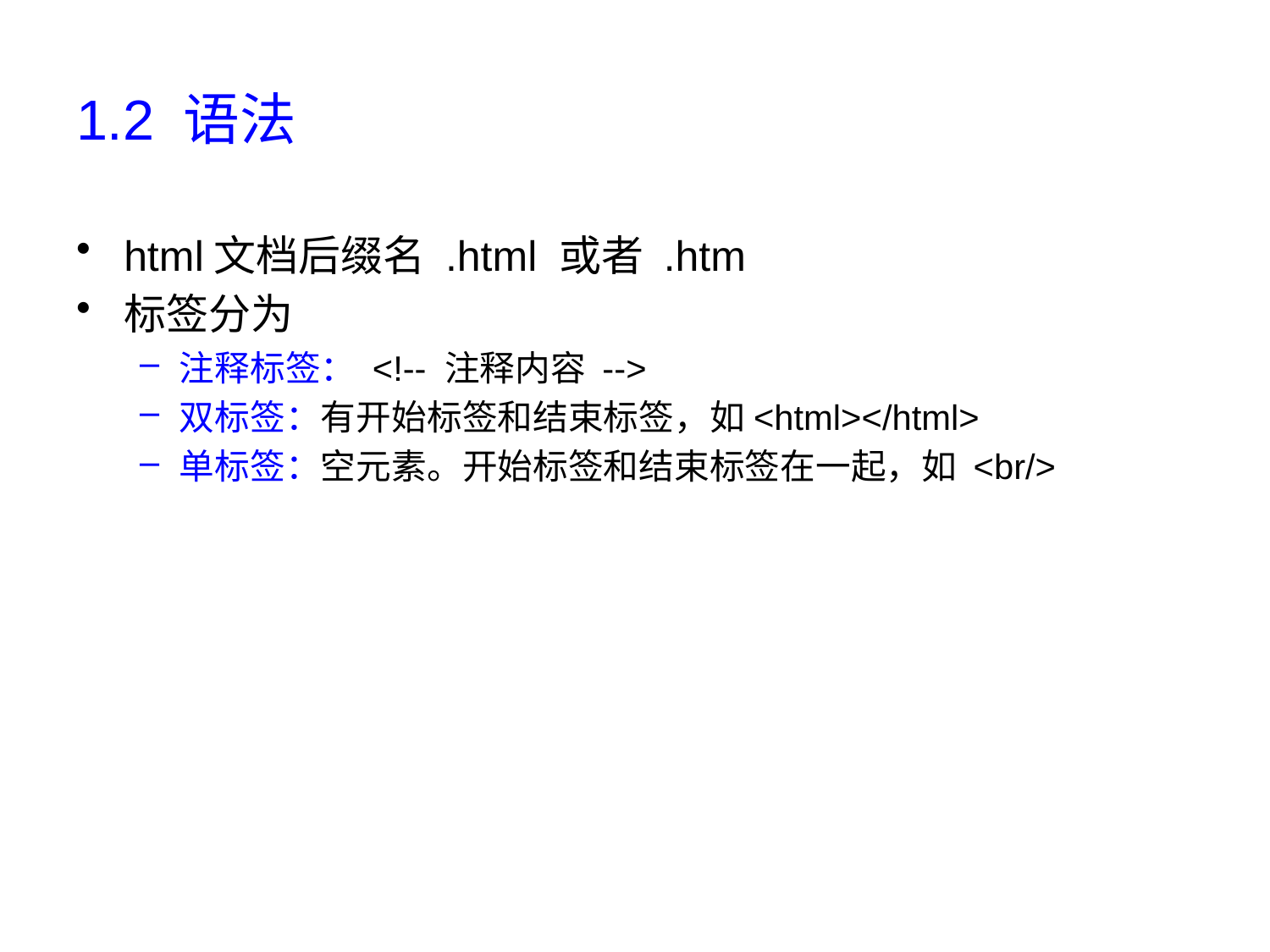

# 1.2 语法
html文档后缀名 .html 或者 .htm
标签分为
注释标签： <!-- 注释内容 -->
双标签：有开始标签和结束标签，如<html></html>
单标签：空元素。开始标签和结束标签在一起，如 <br/>